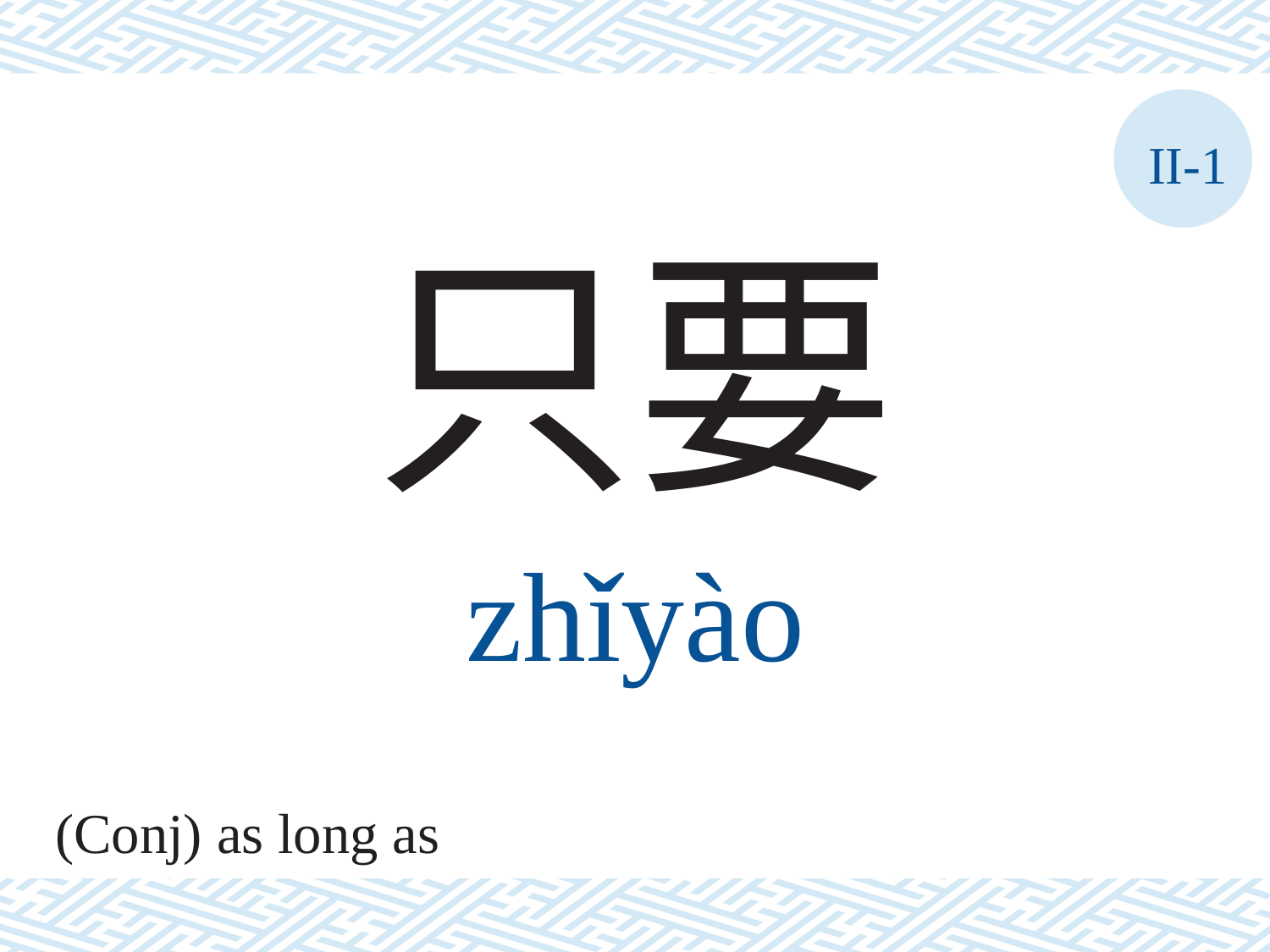

II-1
只要
zhǐyào
(Conj) as long as